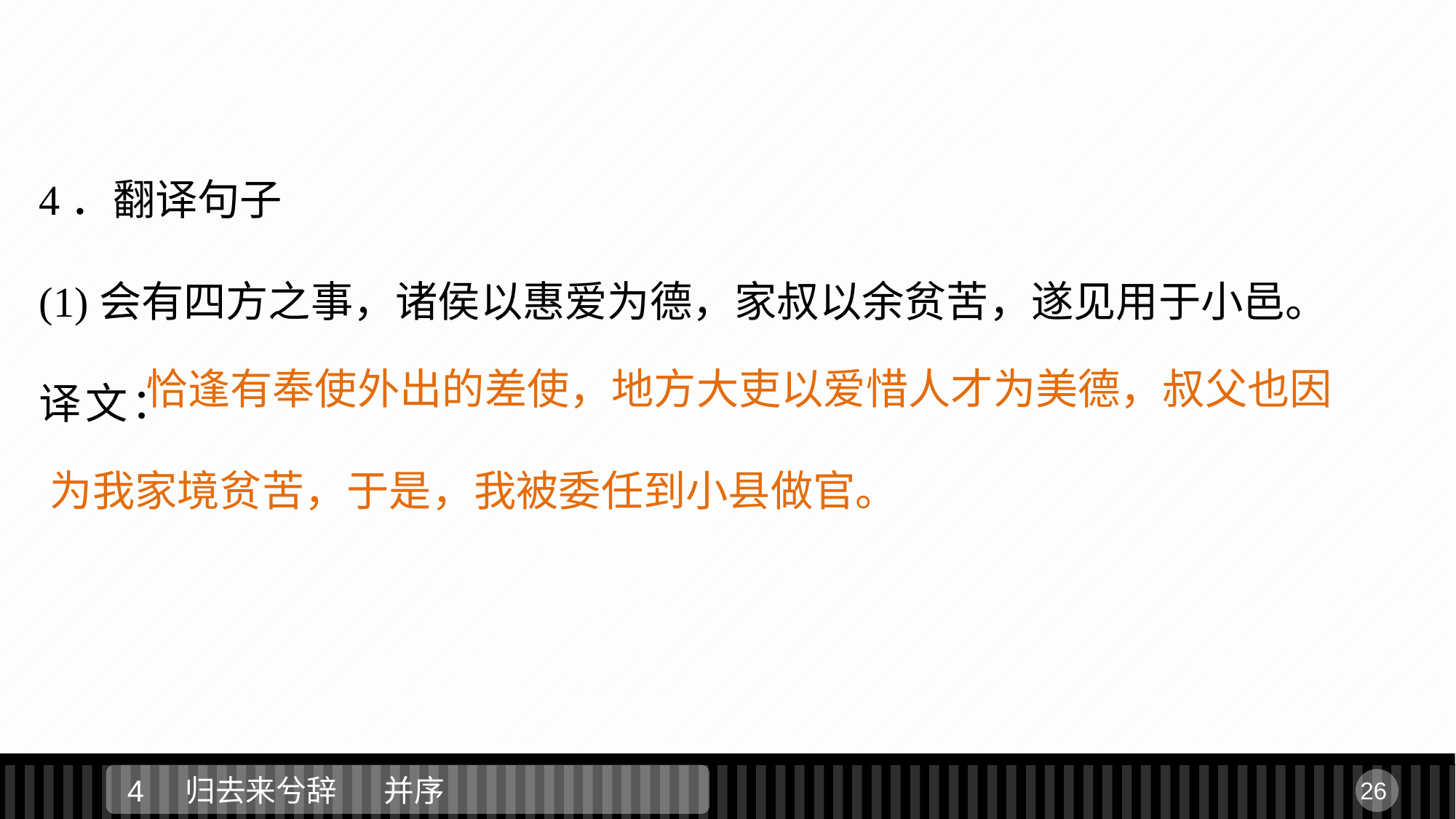

4．翻译句子
(1)会有四方之事，诸侯以惠爱为德，家叔以余贫苦，遂见用于小邑。
译文：
         恰逢有奉使外出的差使，地方大吏以爱惜人才为美德，叔父也因为我家境贫苦，于是，我被委任到小县做官。